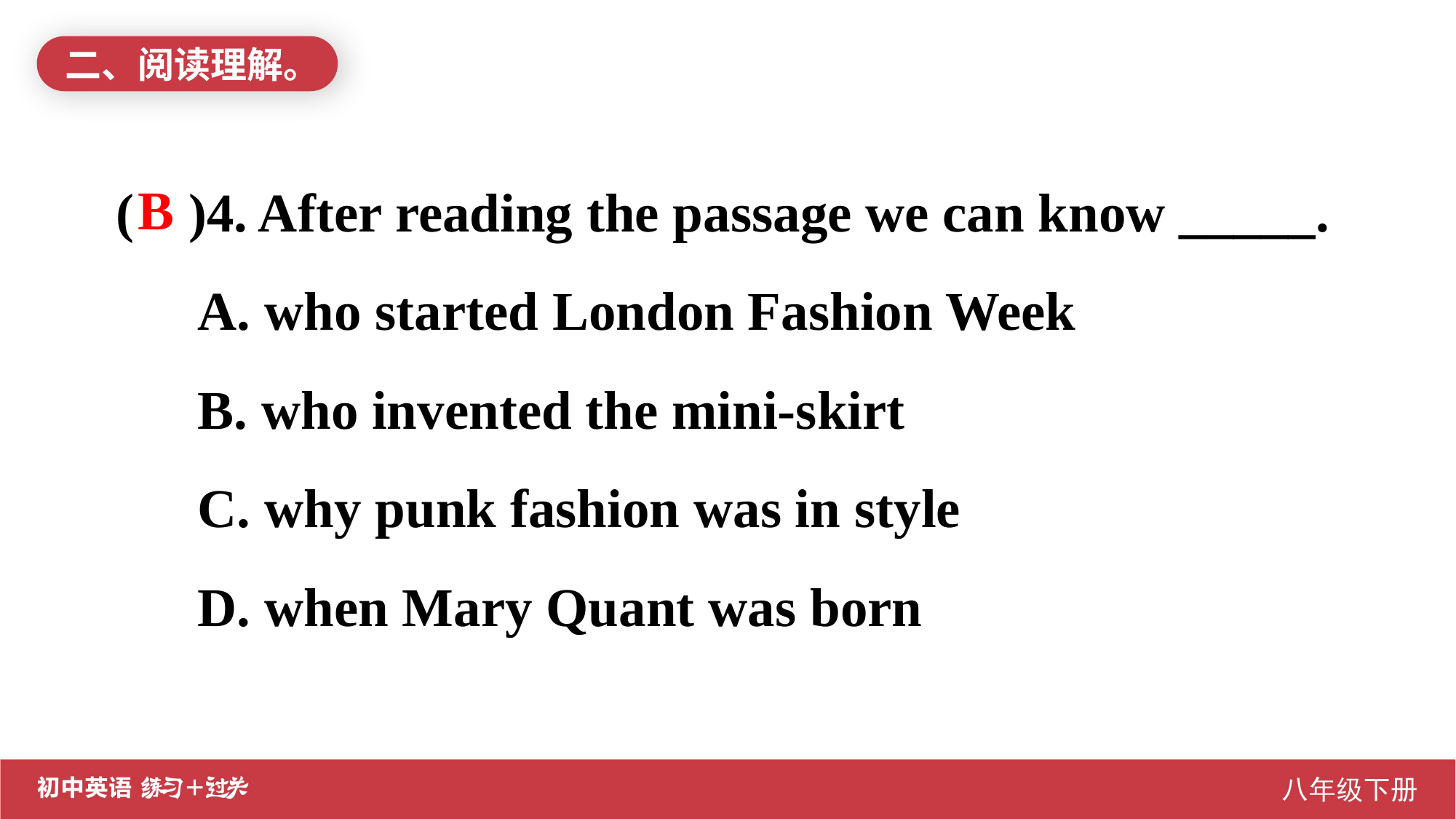

二、阅读理解。
(    )4. After reading the passage we can know _____.
      A. who started London Fashion Week
      B. who invented the mini-skirt
      C. why punk fashion was in style
      D. when Mary Quant was born
B